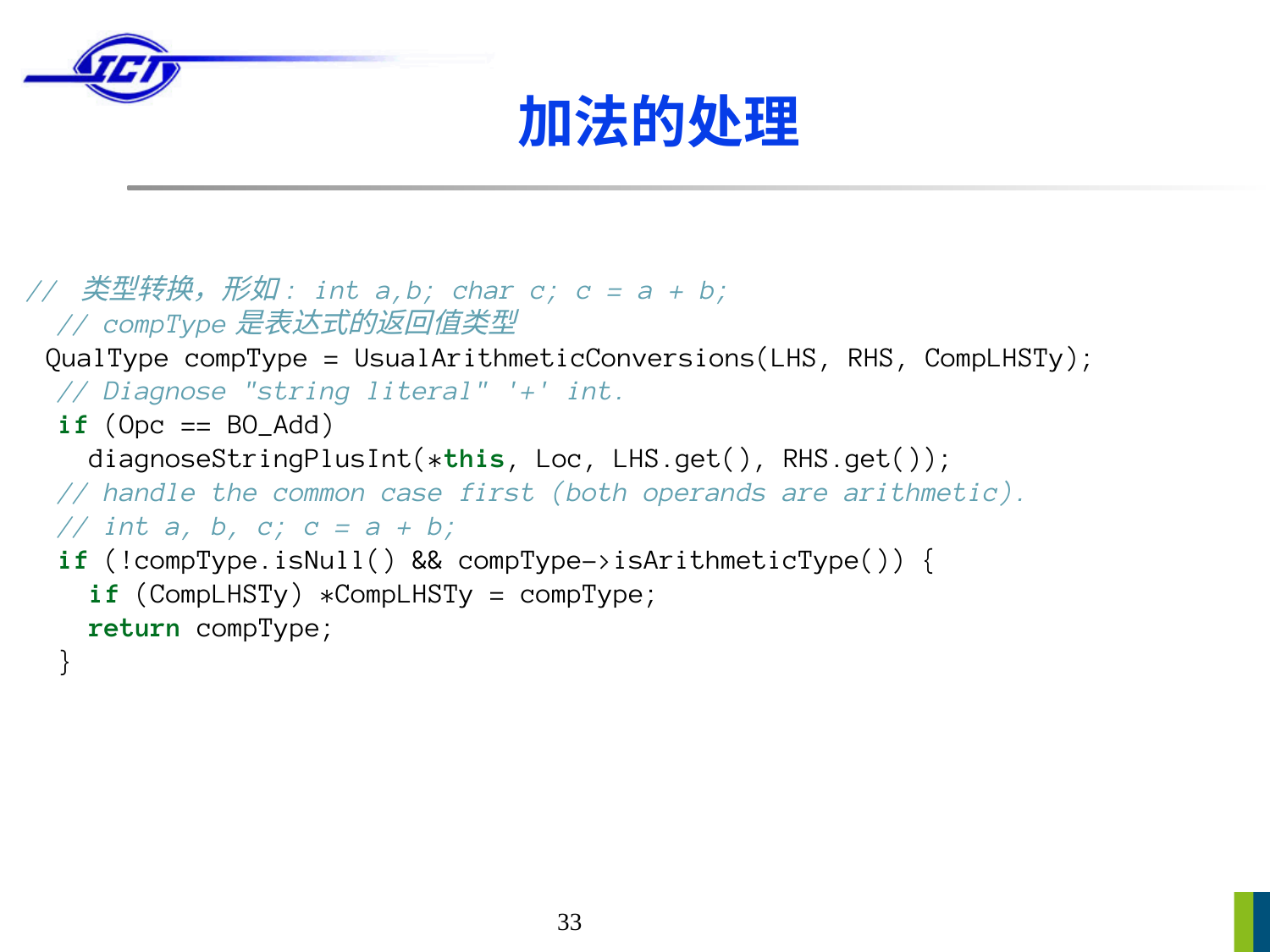

# 加法的处理
// 类型转换，形如: int a,b; char c; c = a + b;
  // compType是表达式的返回值类型
  QualType compType = UsualArithmeticConversions(LHS, RHS, CompLHSTy);
  // Diagnose "string literal" '+' int.
  if (Opc == BO_Add)
    diagnoseStringPlusInt(*this, Loc, LHS.get(), RHS.get());
  // handle the common case first (both operands are arithmetic).
  // int a, b, c; c = a + b;
  if (!compType.isNull() && compType->isArithmeticType()) {
    if (CompLHSTy) *CompLHSTy = compType;
    return compType;
  }